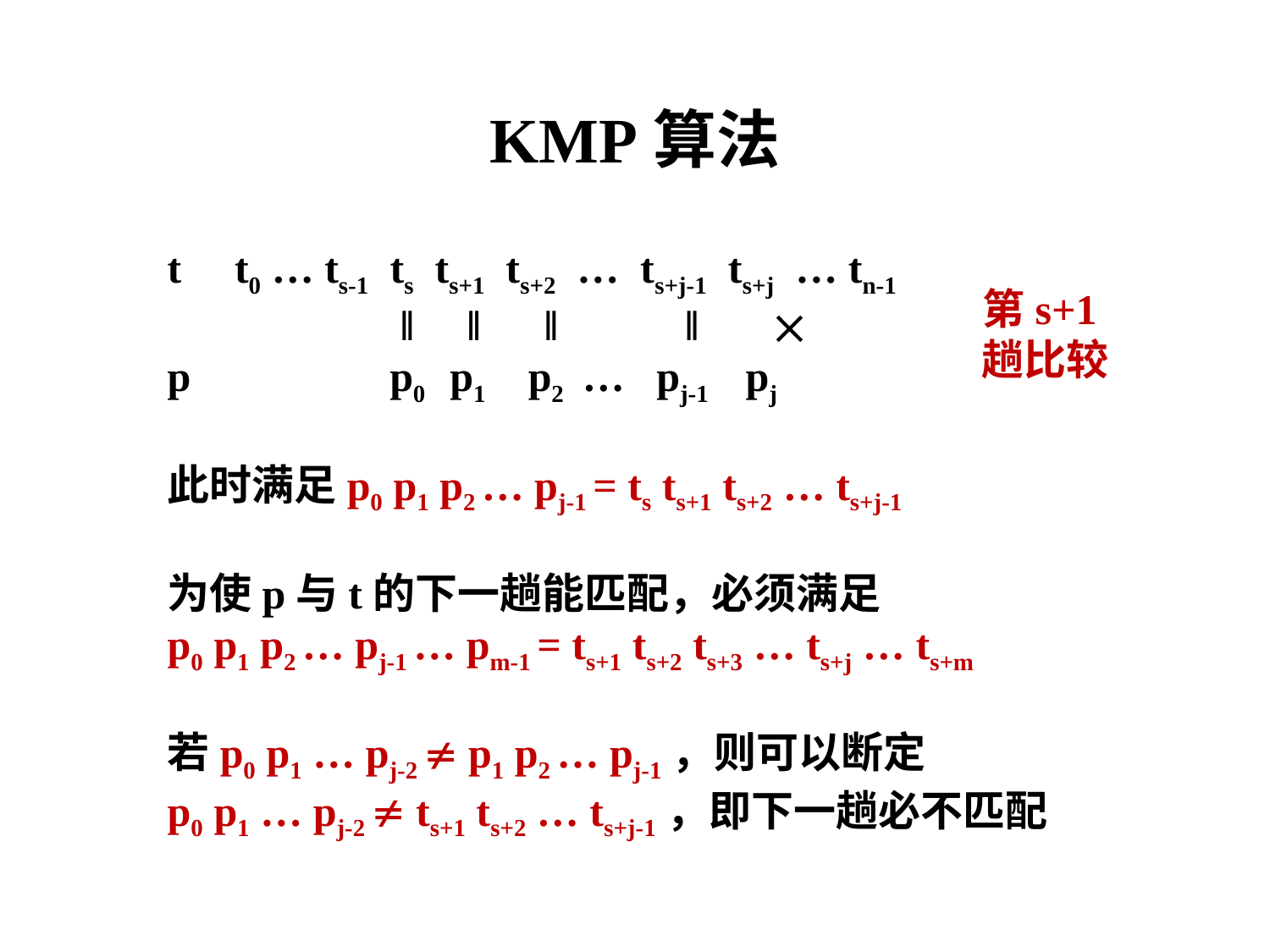

# KMP算法
t     t0 … ts-1  ts  ts+1  ts+2  …  ts+j-1  ts+j  … tn-1
                      ‖     ‖      ‖            ‖       ×
p	         p0    p1    p2   …   pj-1      pj

此时满足p0 p1 p2 … pj-1 = ts ts+1 ts+2 … ts+j-1

为使p与t的下一趟能匹配，必须满足
p0 p1 p2 … pj-1 … pm-1 = ts+1 ts+2 ts+3 … ts+j … ts+m

若p0 p1 … pj-2 ≠ p1 p2 … pj-1，则可以断定
p0 p1 … pj-2 ≠ ts+1 ts+2 … ts+j-1，即下一趟必不匹配
第s+1趟比较